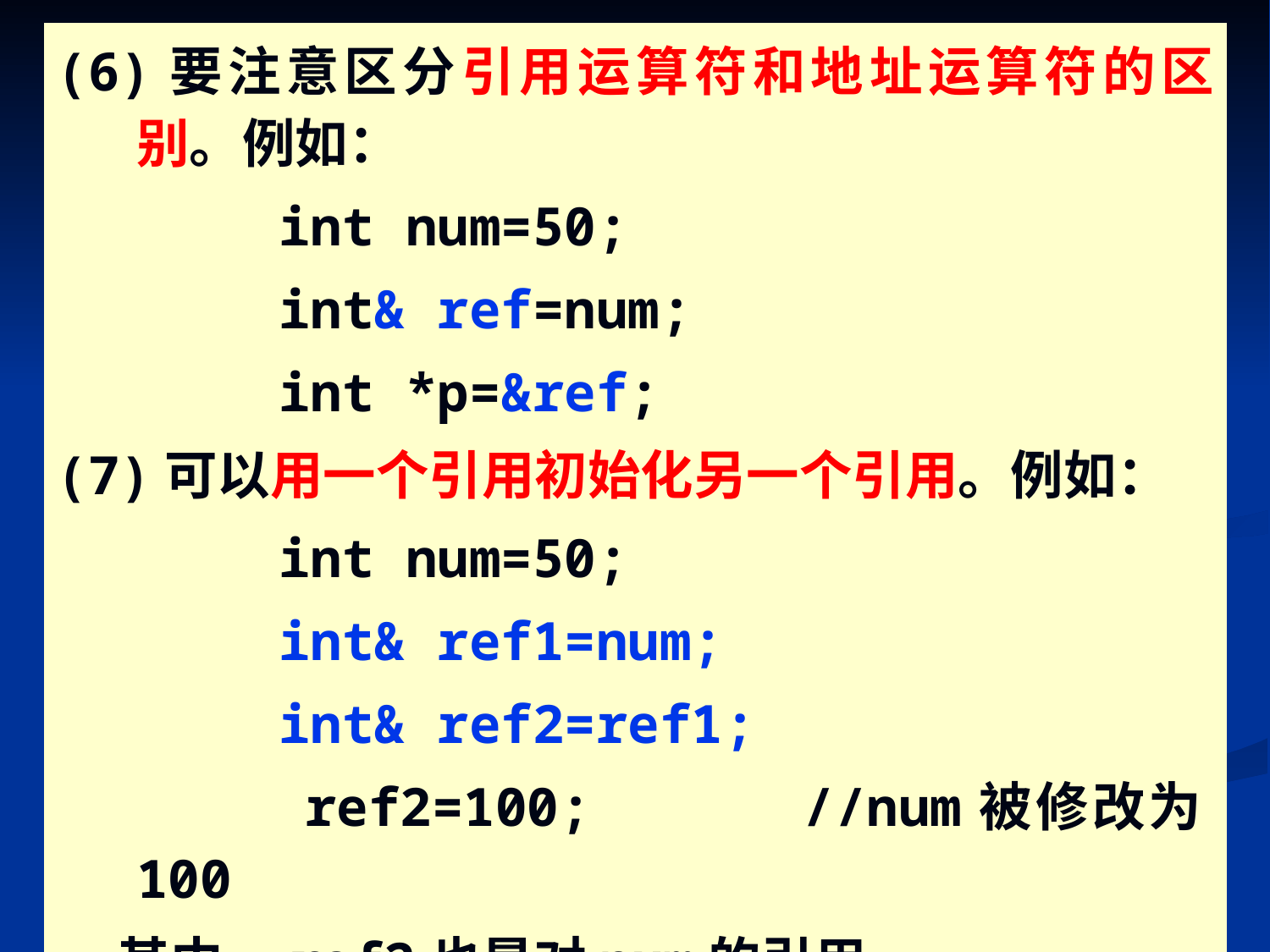

(6)要注意区分引用运算符和地址运算符的区别。例如：
       int num=50;
       int& ref=num;
       int *p=&ref;
(7)可以用一个引用初始化另一个引用。例如：
       int num=50;
       int& ref1=num;
       int& ref2=ref1;
       ref2=100;      //num被修改为100
    其中，ref2也是对num的引用